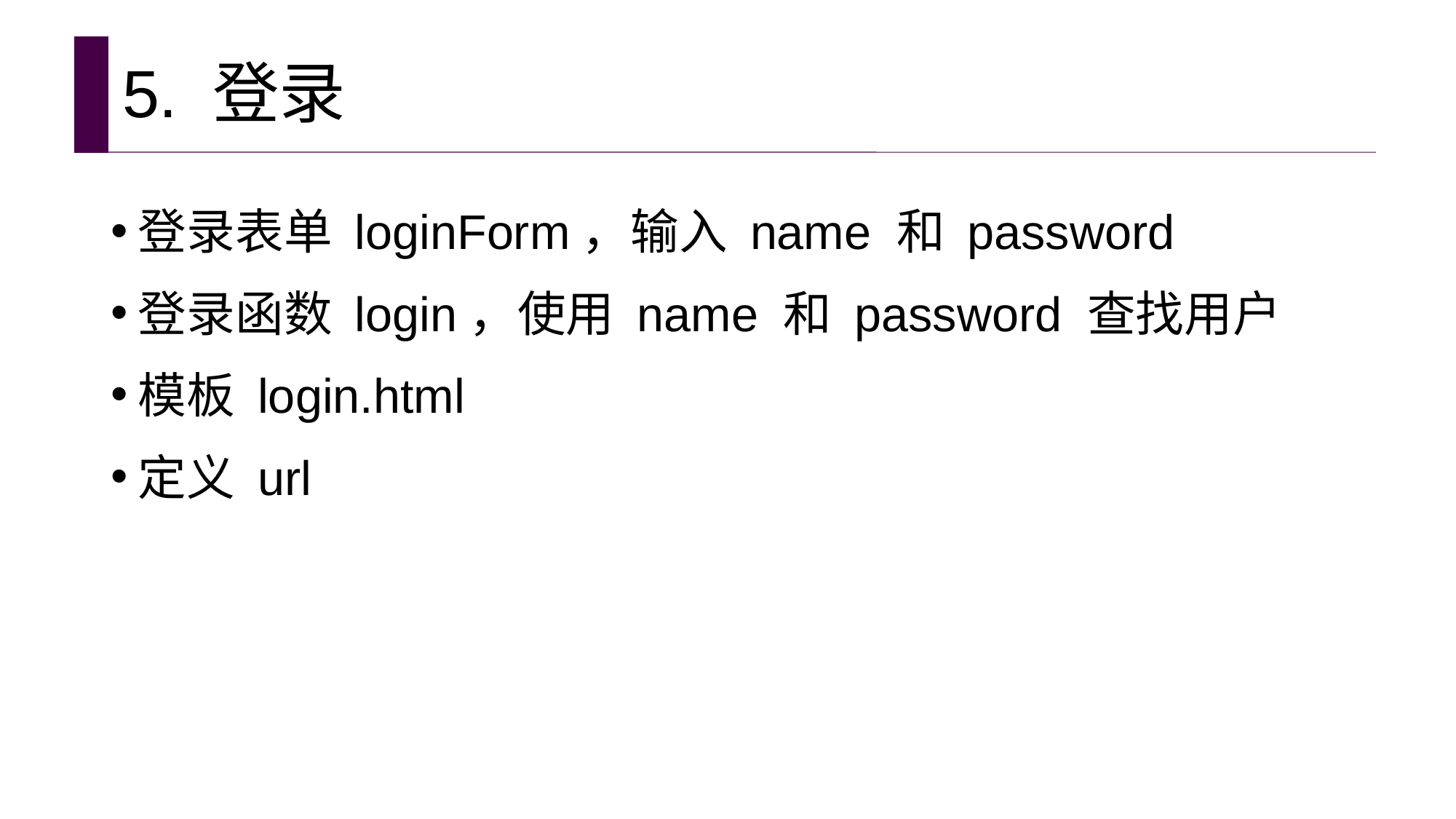

# 5. 登录
登录表单 loginForm，输入 name 和 password
登录函数 login，使用 name 和 password 查找用户
模板 login.html
定义 url